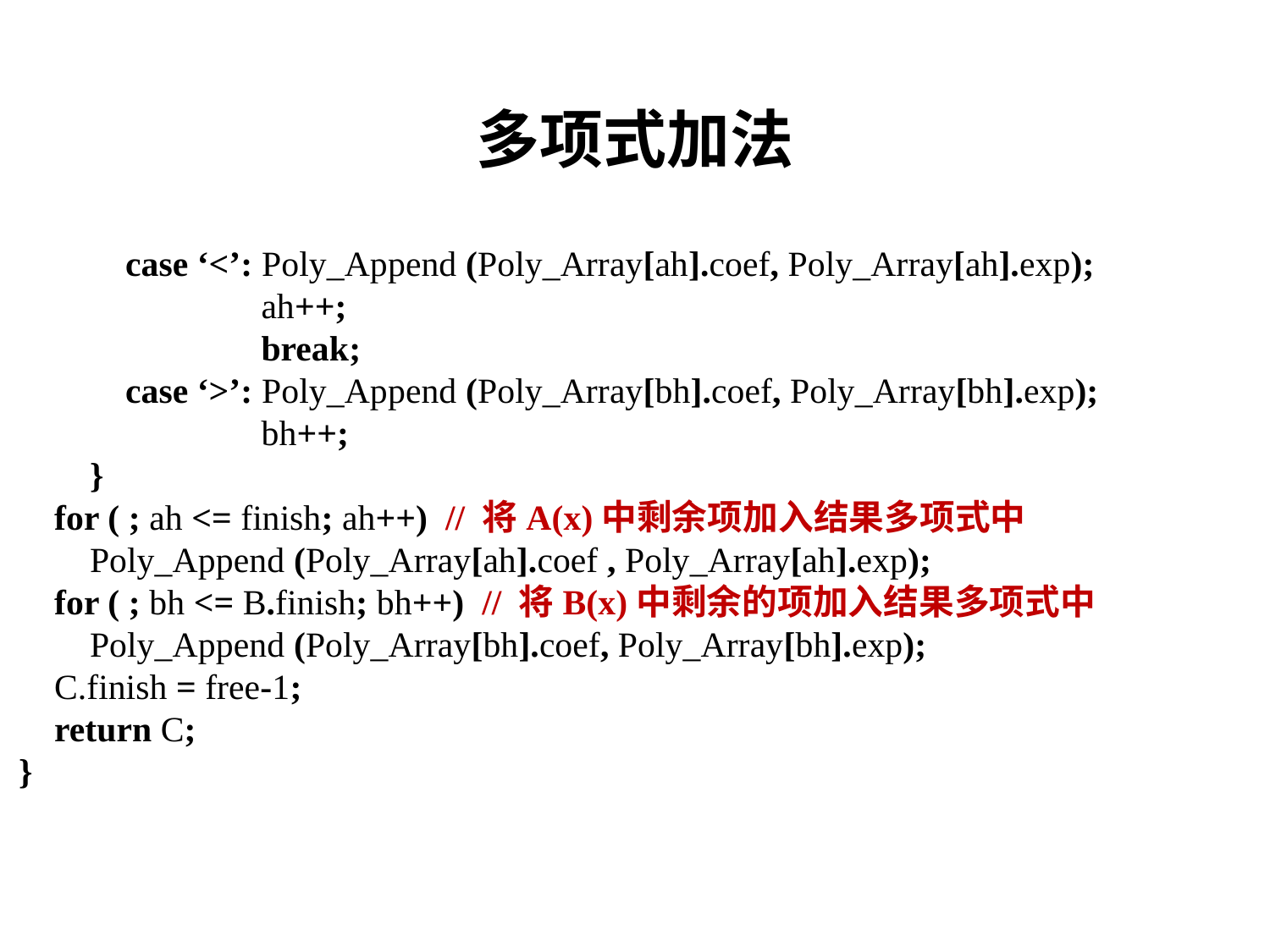

# 多项式加法
            case ‘<’: Poly_Append (Poly_Array[ah].coef, Poly_Array[ah].exp);
	             ah++;
	             break;
            case ‘>’: Poly_Append (Poly_Array[bh].coef, Poly_Array[bh].exp);
	             bh++;
        }
    for ( ; ah <= finish; ah++)  // 将A(x)中剩余项加入结果多项式中
        Poly_Append (Poly_Array[ah].coef , Poly_Array[ah].exp);
    for ( ; bh <= B.finish; bh++)  // 将B(x)中剩余的项加入结果多项式中
        Poly_Append (Poly_Array[bh].coef, Poly_Array[bh].exp);
    C.finish = free-1;
    return C;
}